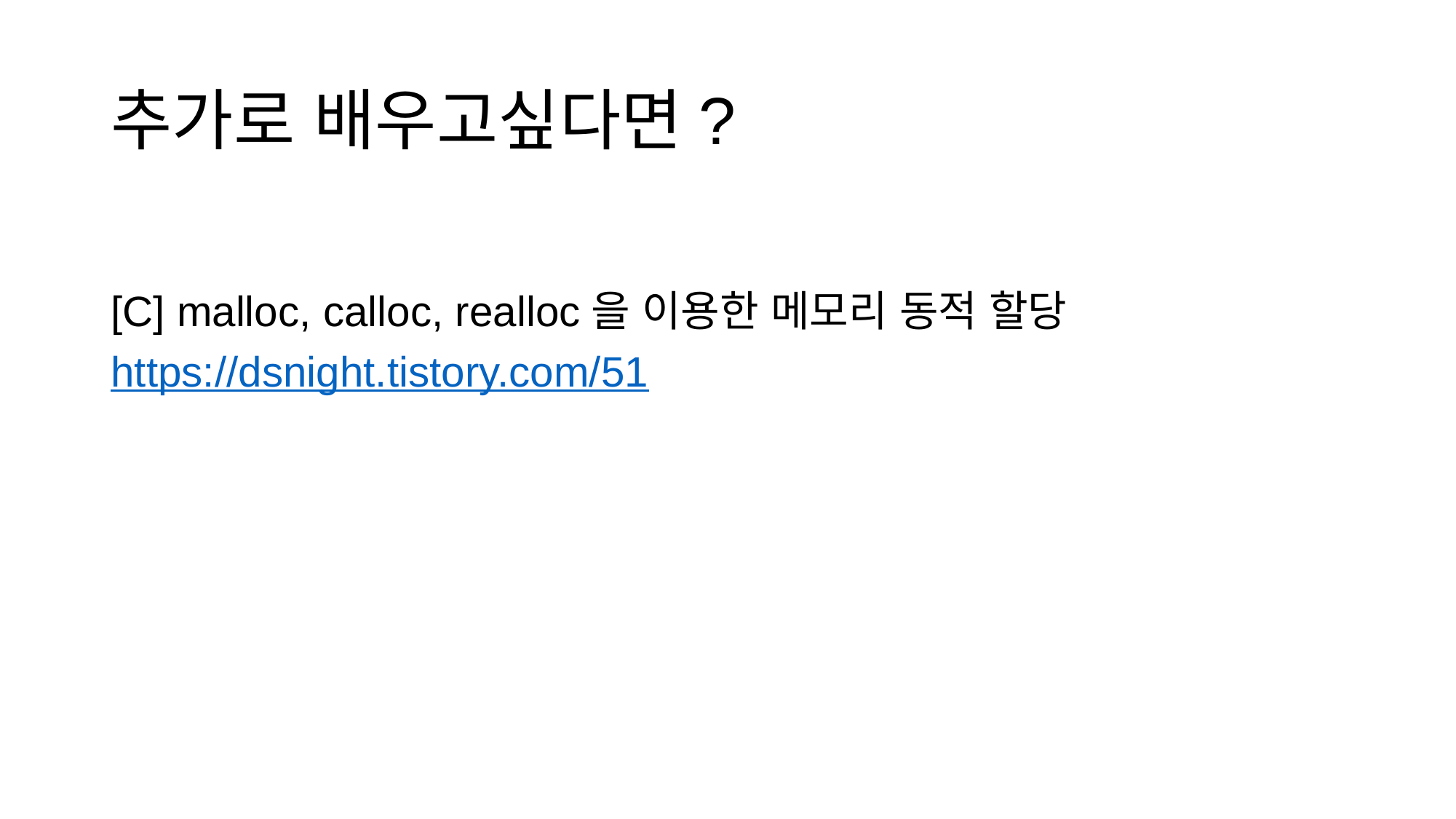

# 추가로 배우고싶다면?

[C] malloc, calloc, realloc을 이용한 메모리 동적 할당
https://dsnight.tistory.com/51